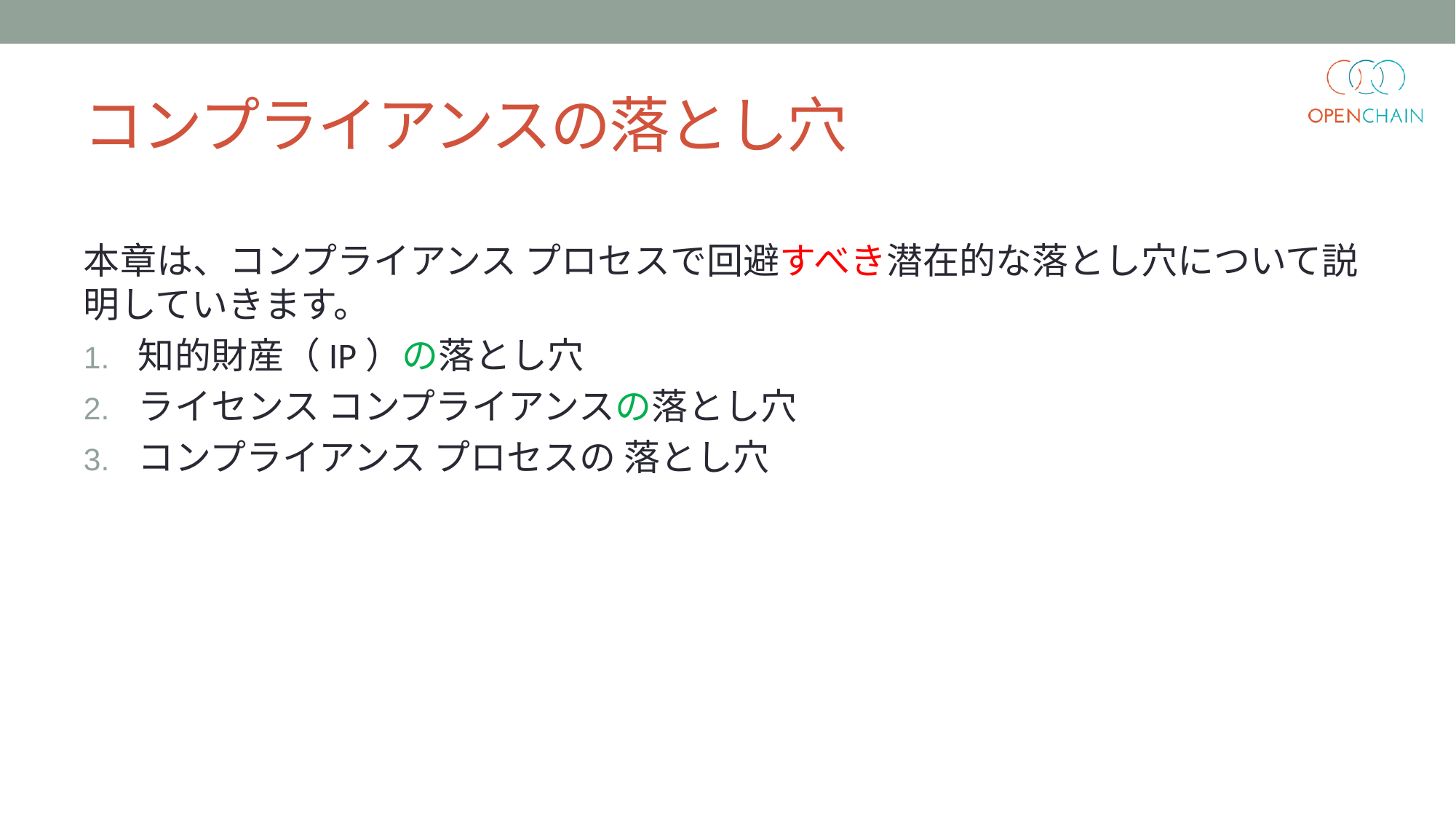

# コンプライアンスの落とし穴
本章は、コンプライアンス プロセスで回避すべき潜在的な落とし穴について説明していきます。
知的財産（IP）の落とし穴
ライセンス コンプライアンスの落とし穴
コンプライアンス プロセスの 落とし穴